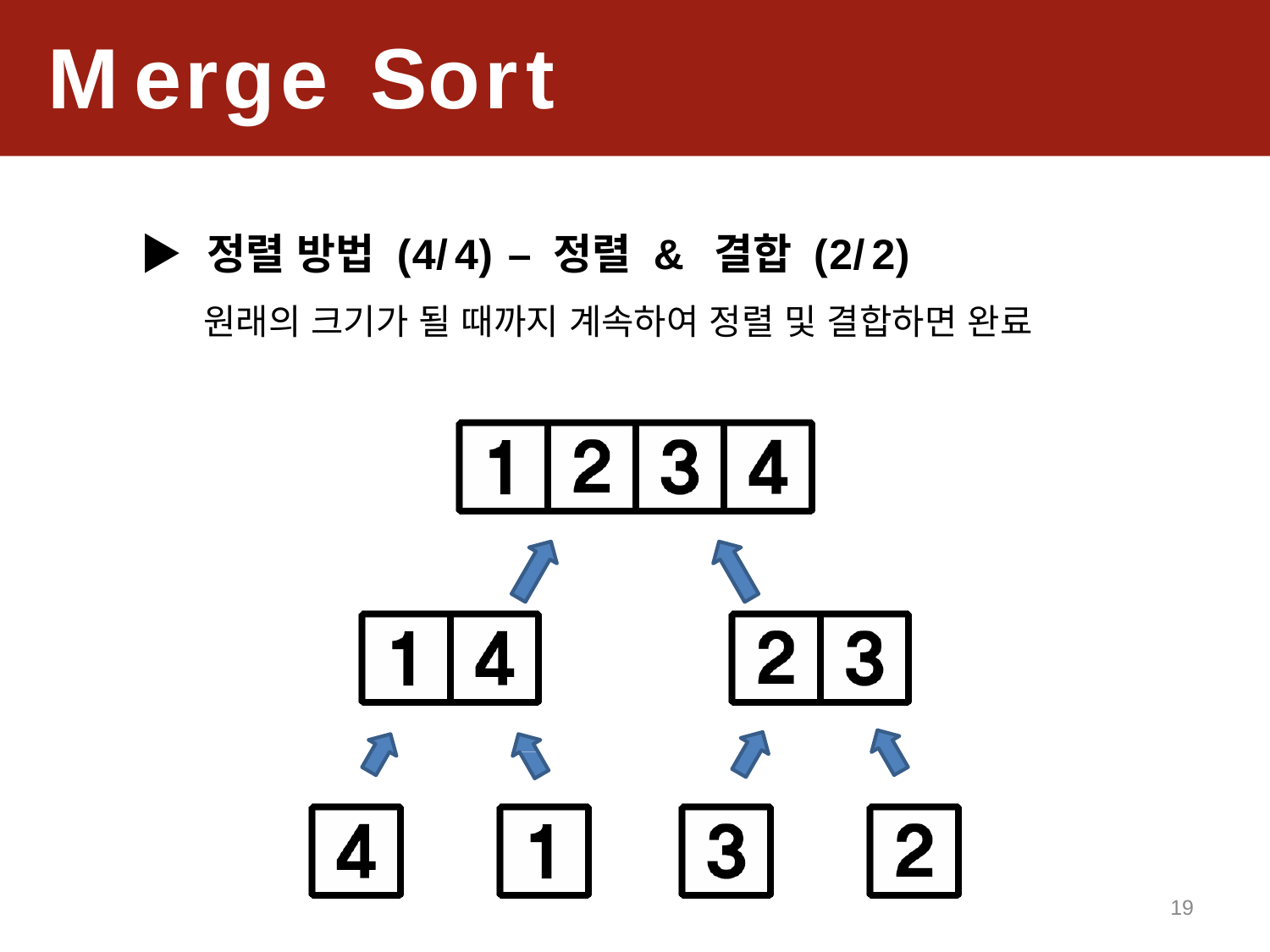

Merge	Sort
▶ 정렬 방법 (4/4) – 정렬 & 결합 (2/2)

원래의 크기가 될 때까지 계속하여 정렬 및 결합하면 완료

19